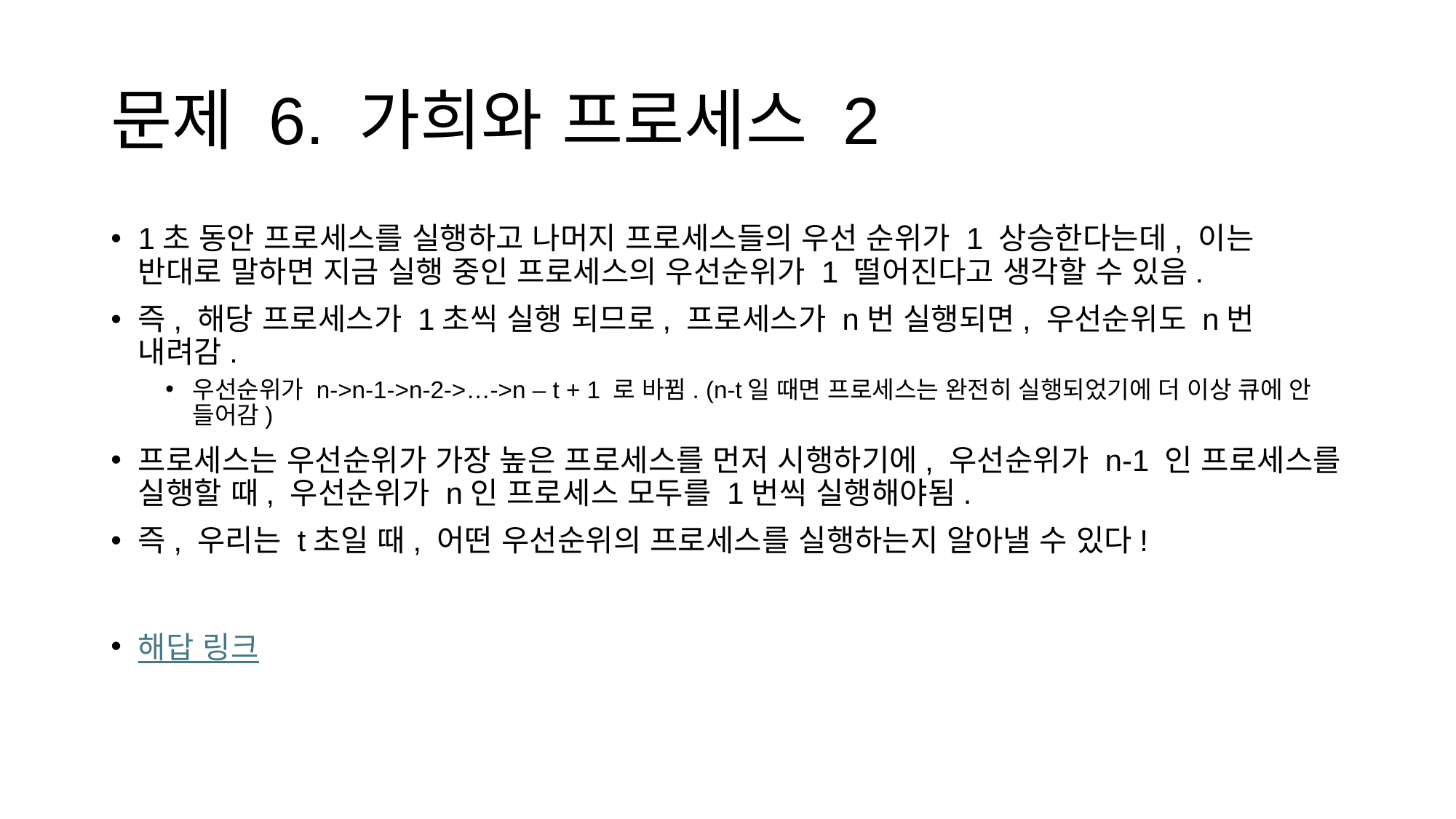

# 문제 6. 가희와 프로세스 2
1초 동안 프로세스를 실행하고 나머지 프로세스들의 우선 순위가 1 상승한다는데, 이는 반대로 말하면 지금 실행 중인 프로세스의 우선순위가 1 떨어진다고 생각할 수 있음.
즉, 해당 프로세스가 1초씩 실행 되므로, 프로세스가 n번 실행되면, 우선순위도 n번 내려감.
우선순위가 n->n-1->n-2->…->n – t + 1 로 바뀜. (n-t일 때면 프로세스는 완전히 실행되었기에 더 이상 큐에 안 들어감)
프로세스는 우선순위가 가장 높은 프로세스를 먼저 시행하기에, 우선순위가 n-1 인 프로세스를 실행할 때, 우선순위가 n인 프로세스 모두를 1번씩 실행해야됨.
즉, 우리는 t초일 때, 어떤 우선순위의 프로세스를 실행하는지 알아낼 수 있다!

해답 링크